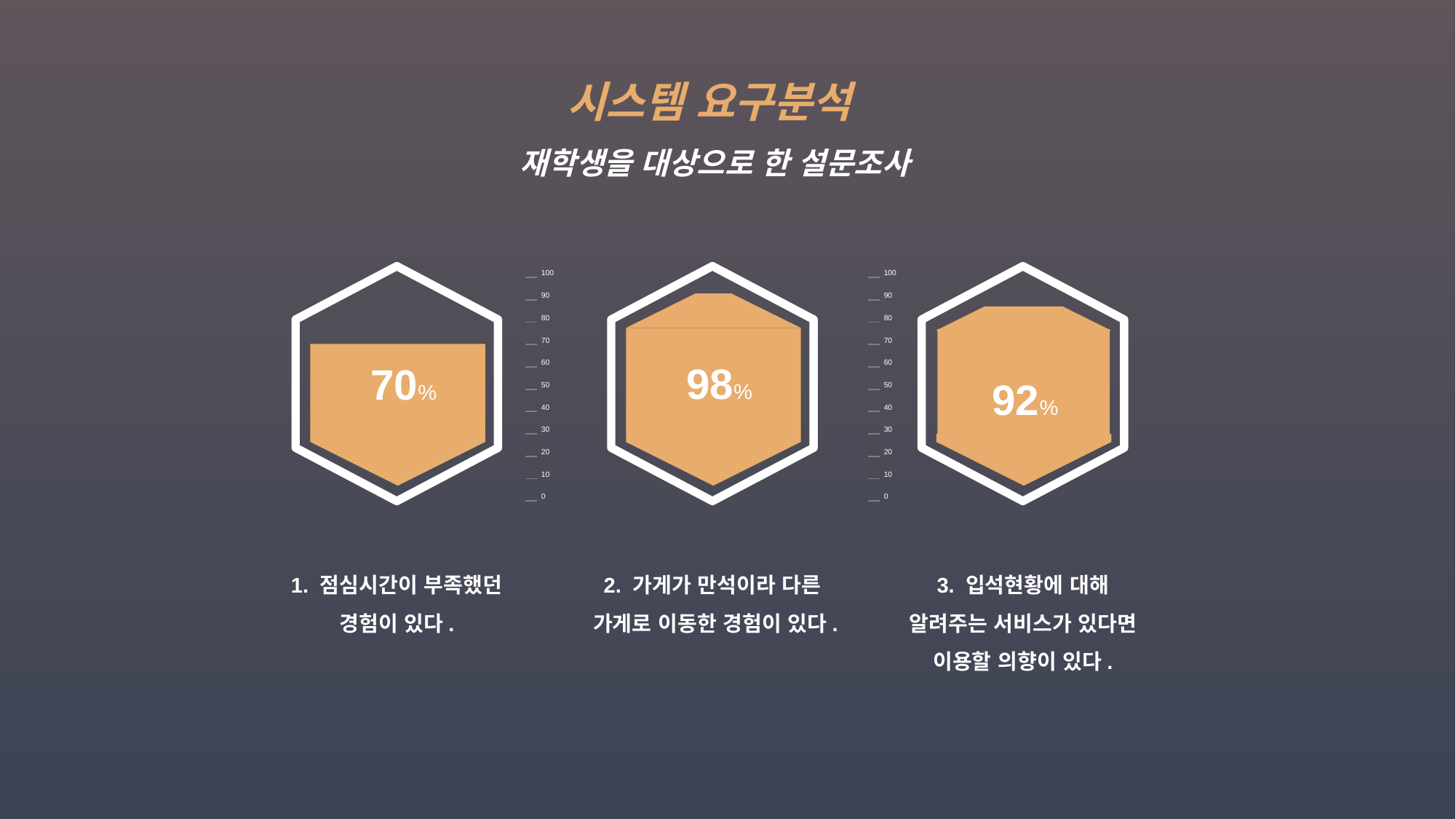

시스템 요구분석
재학생을 대상으로 한 설문조사
|  | 100 |
| --- | --- |
|  | 90 |
|  | 80 |
|  | 70 |
|  | 60 |
|  | 50 |
|  | 40 |
|  | 30 |
|  | 20 |
|  | 10 |
|  | 0 |
|  | 100 |
| --- | --- |
|  | 90 |
|  | 80 |
|  | 70 |
|  | 60 |
|  | 50 |
|  | 40 |
|  | 30 |
|  | 20 |
|  | 10 |
|  | 0 |

 98%
 70%
92%

3. 입석현황에 대해 알려주는 서비스가 있다면 이용할 의향이 있다.
2. 가게가 만석이라 다른 가게로 이동한 경험이 있다.
1. 점심시간이 부족했던 경험이 있다.